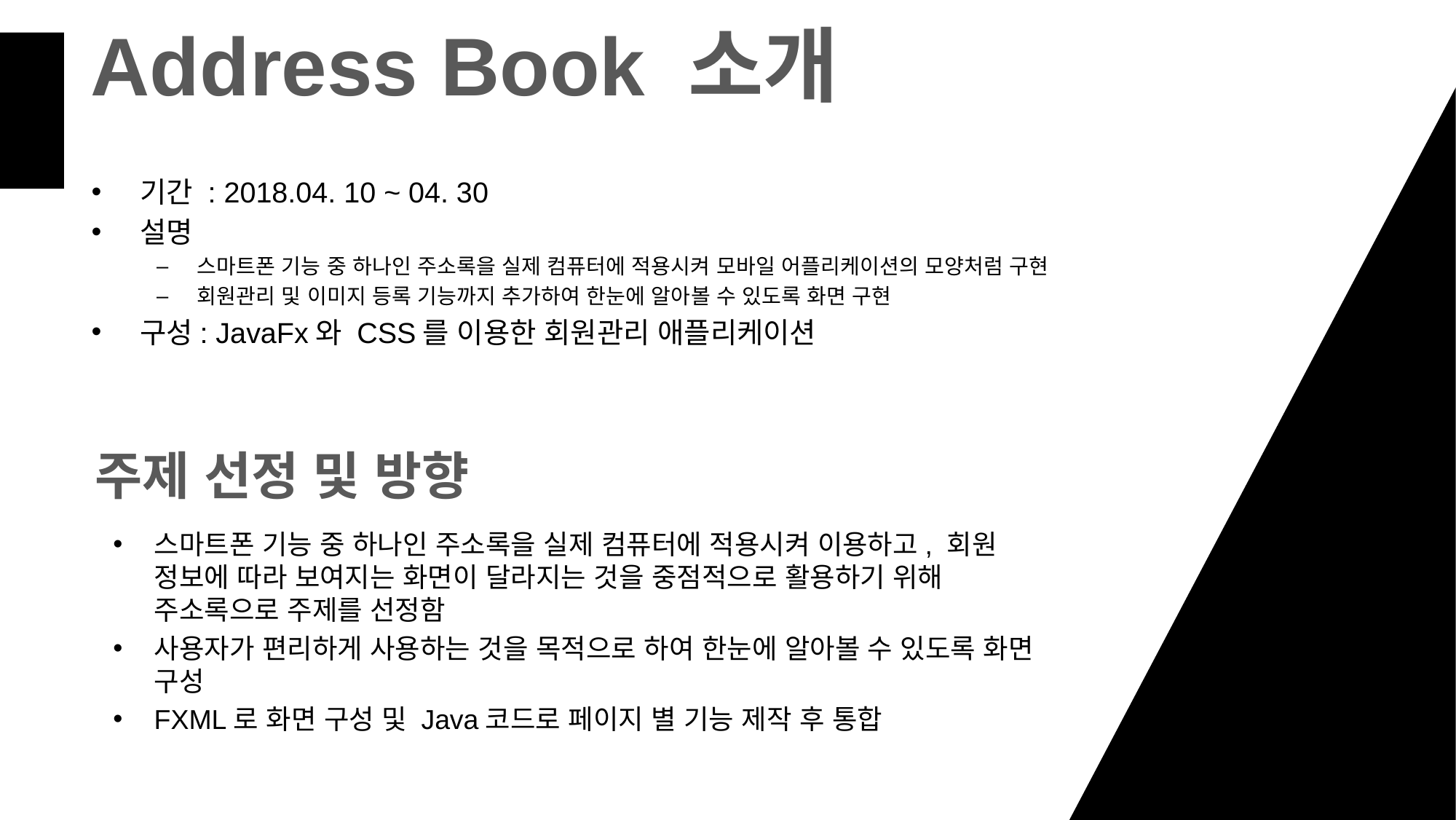

Address Book 소개

기간 : 2018.04. 10 ~ 04. 30
설명
스마트폰 기능 중 하나인 주소록을 실제 컴퓨터에 적용시켜 모바일 어플리케이션의 모양처럼 구현
회원관리 및 이미지 등록 기능까지 추가하여 한눈에 알아볼 수 있도록 화면 구현
구성: JavaFx와 CSS를 이용한 회원관리 애플리케이션

주제 선정 및 방향

스마트폰 기능 중 하나인 주소록을 실제 컴퓨터에 적용시켜 이용하고, 회원 정보에 따라 보여지는 화면이 달라지는 것을 중점적으로 활용하기 위해 주소록으로 주제를 선정함
사용자가 편리하게 사용하는 것을 목적으로 하여 한눈에 알아볼 수 있도록 화면 구성
FXML로 화면 구성 및 Java코드로 페이지 별 기능 제작 후 통합